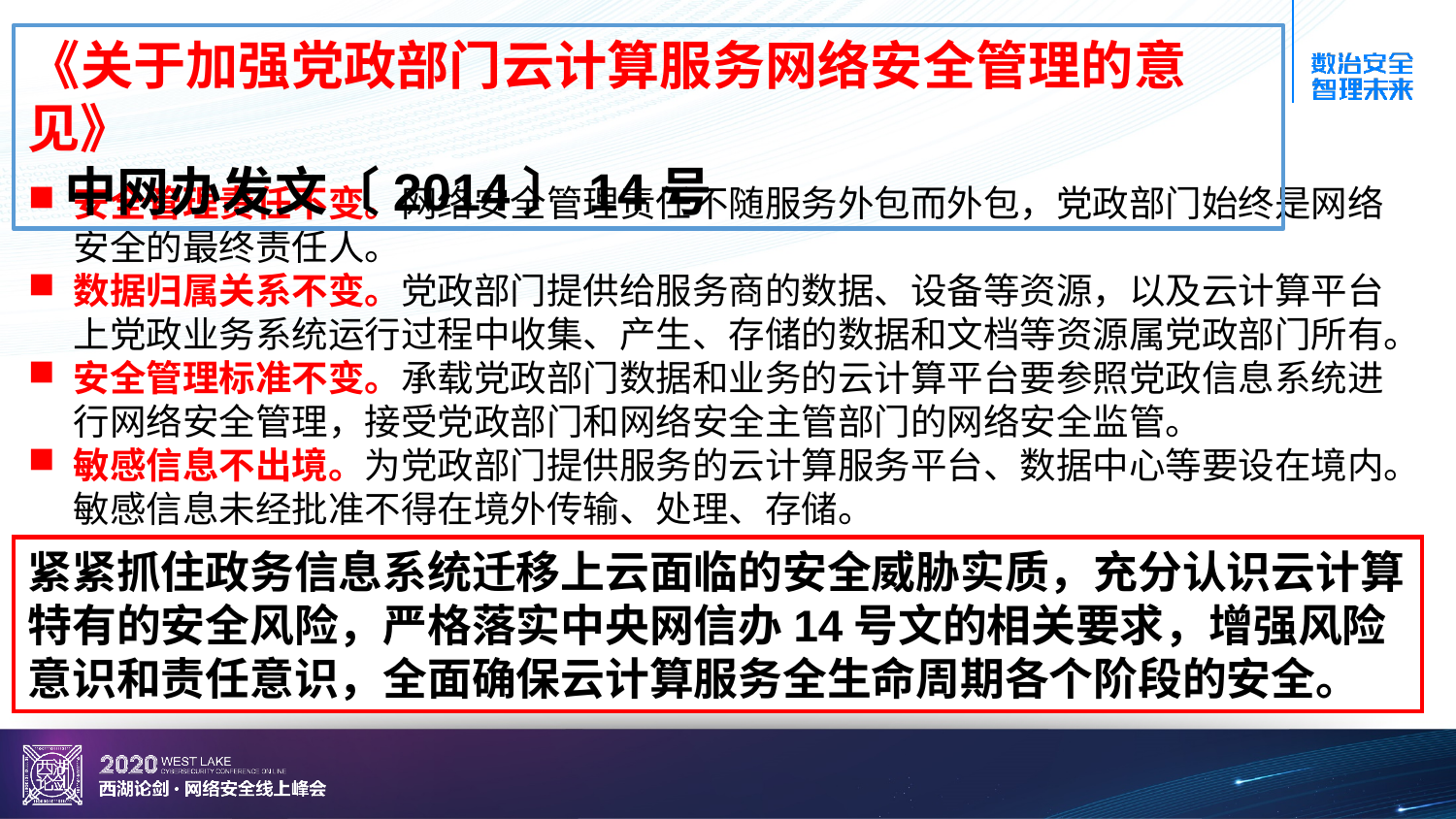

《关于加强党政部门云计算服务网络安全管理的意见》
  中网办发文〔2014〕14号
安全管理责任不变。网络安全管理责任不随服务外包而外包，党政部门始终是网络安全的最终责任人。
数据归属关系不变。党政部门提供给服务商的数据、设备等资源，以及云计算平台上党政业务系统运行过程中收集、产生、存储的数据和文档等资源属党政部门所有。
安全管理标准不变。承载党政部门数据和业务的云计算平台要参照党政信息系统进行网络安全管理，接受党政部门和网络安全主管部门的网络安全监管。
敏感信息不出境。为党政部门提供服务的云计算服务平台、数据中心等要设在境内。敏感信息未经批准不得在境外传输、处理、存储。
紧紧抓住政务信息系统迁移上云面临的安全威胁实质，充分认识云计算特有的安全风险，严格落实中央网信办14号文的相关要求，增强风险意识和责任意识，全面确保云计算服务全生命周期各个阶段的安全。